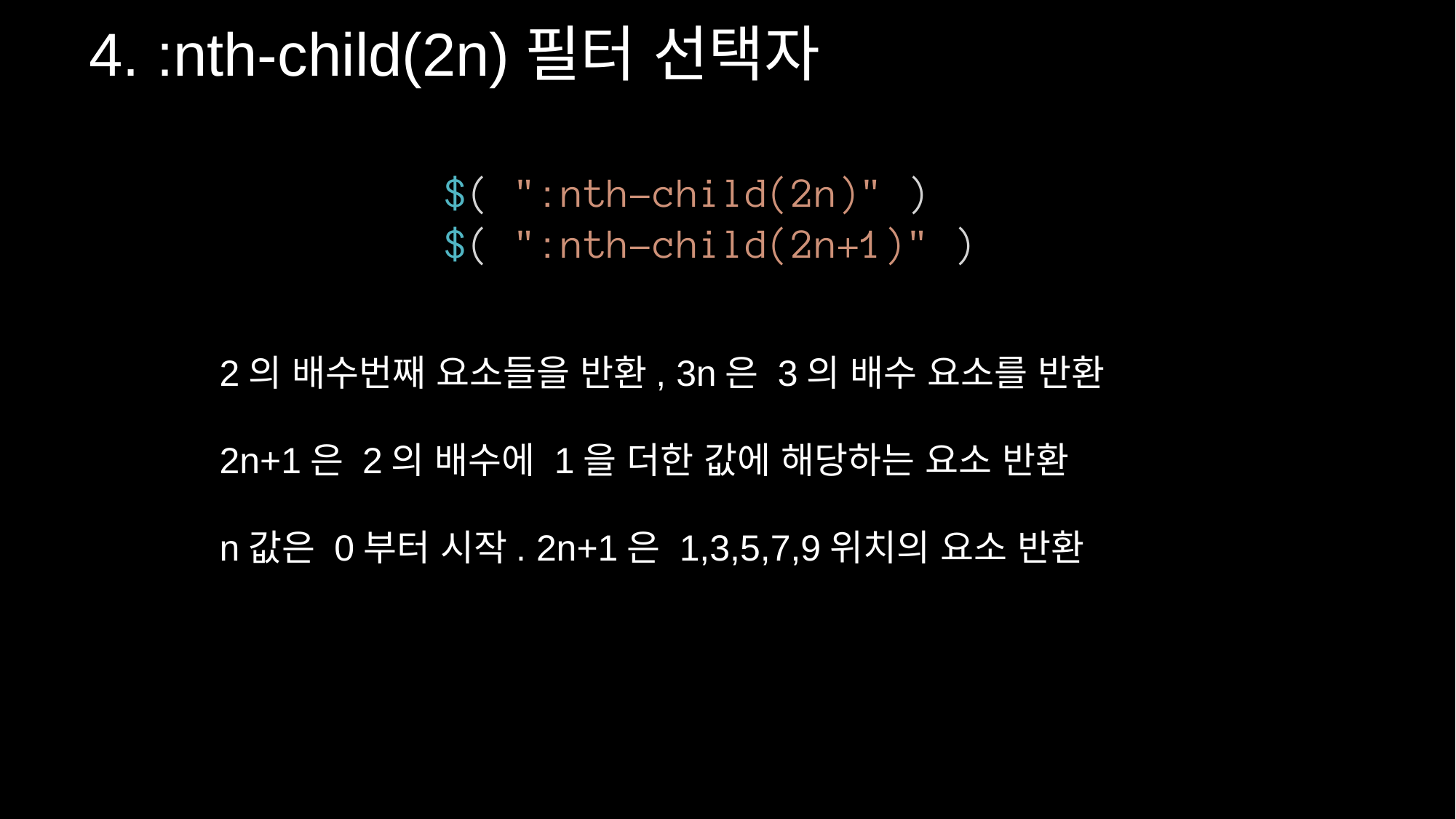

4. :nth-child(2n)필터 선택자
$( ":nth-child(2n)" )
$( ":nth-child(2n+1)" )
2의 배수번째 요소들을 반환, 3n은 3의 배수 요소를 반환

2n+1은 2의 배수에 1을 더한 값에 해당하는 요소 반환

n값은 0부터 시작. 2n+1은 1,3,5,7,9위치의 요소 반환